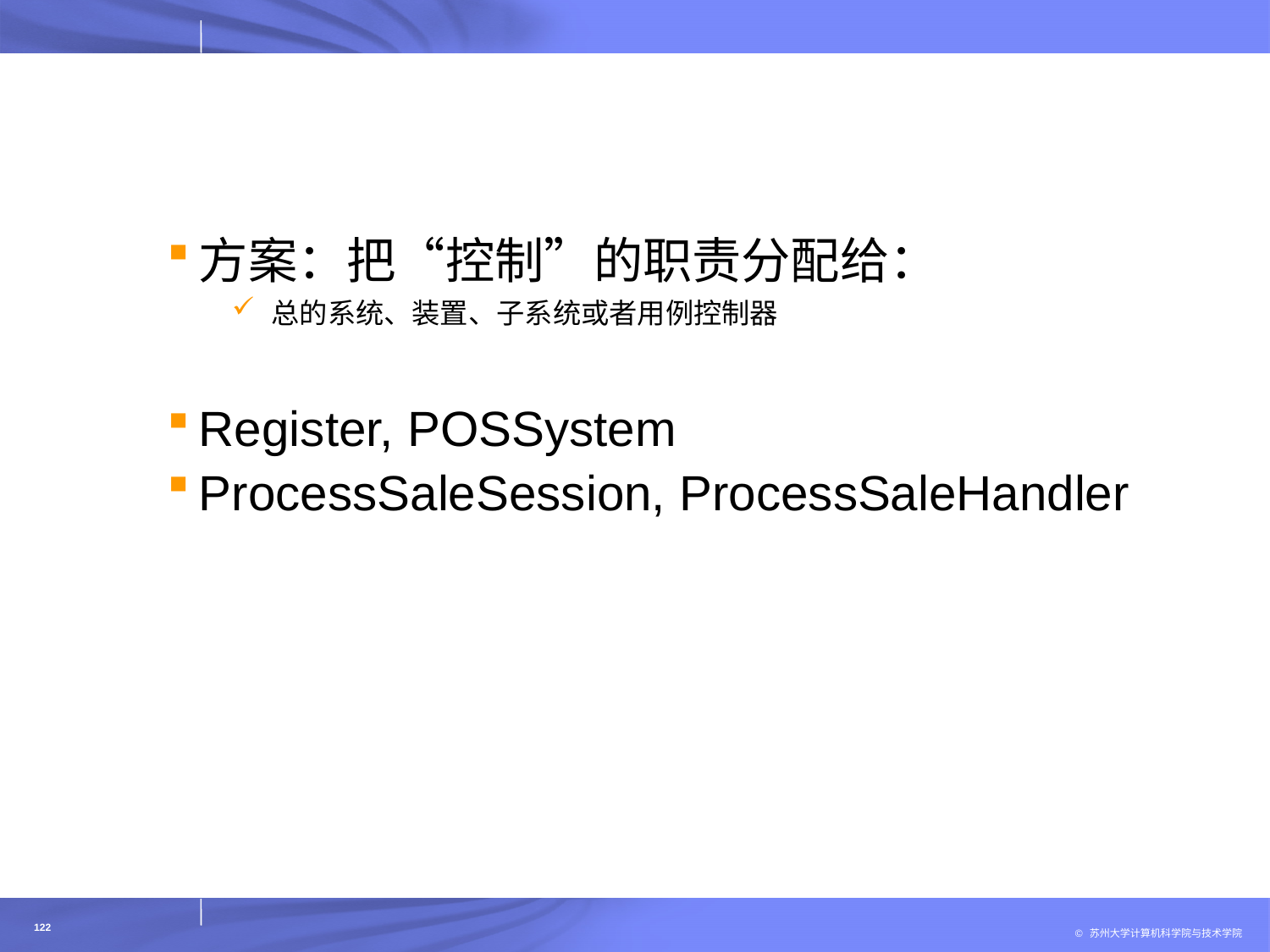

#
方案：把“控制”的职责分配给：
总的系统、装置、子系统或者用例控制器

Register, POSSystem
ProcessSaleSession, ProcessSaleHandler
122